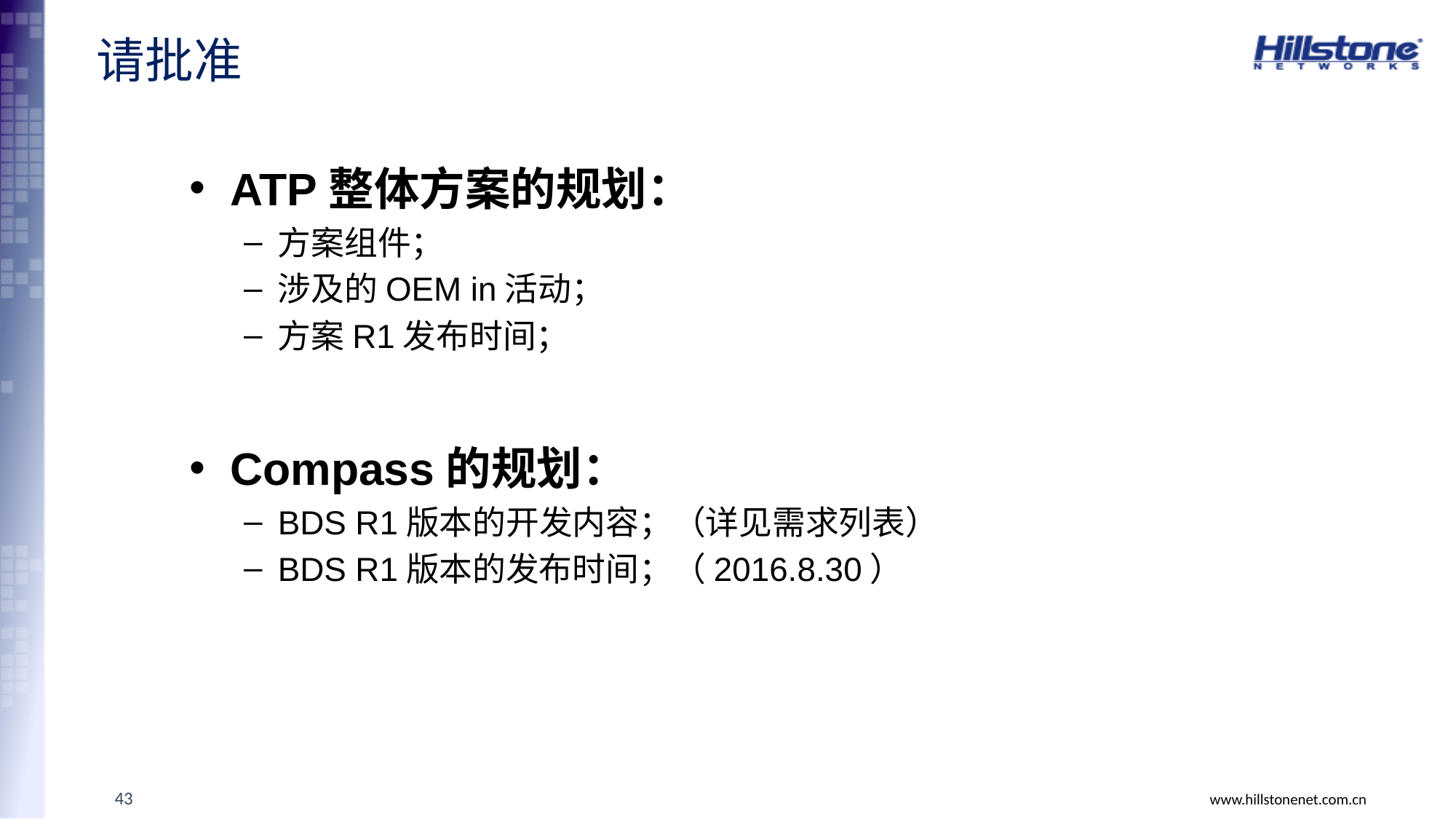

# 请批准
ATP整体方案的规划：
方案组件；
涉及的OEM in活动；
方案R1发布时间；

Compass的规划：
BDS R1版本的开发内容；（详见需求列表）
BDS R1版本的发布时间；（2016.8.30）